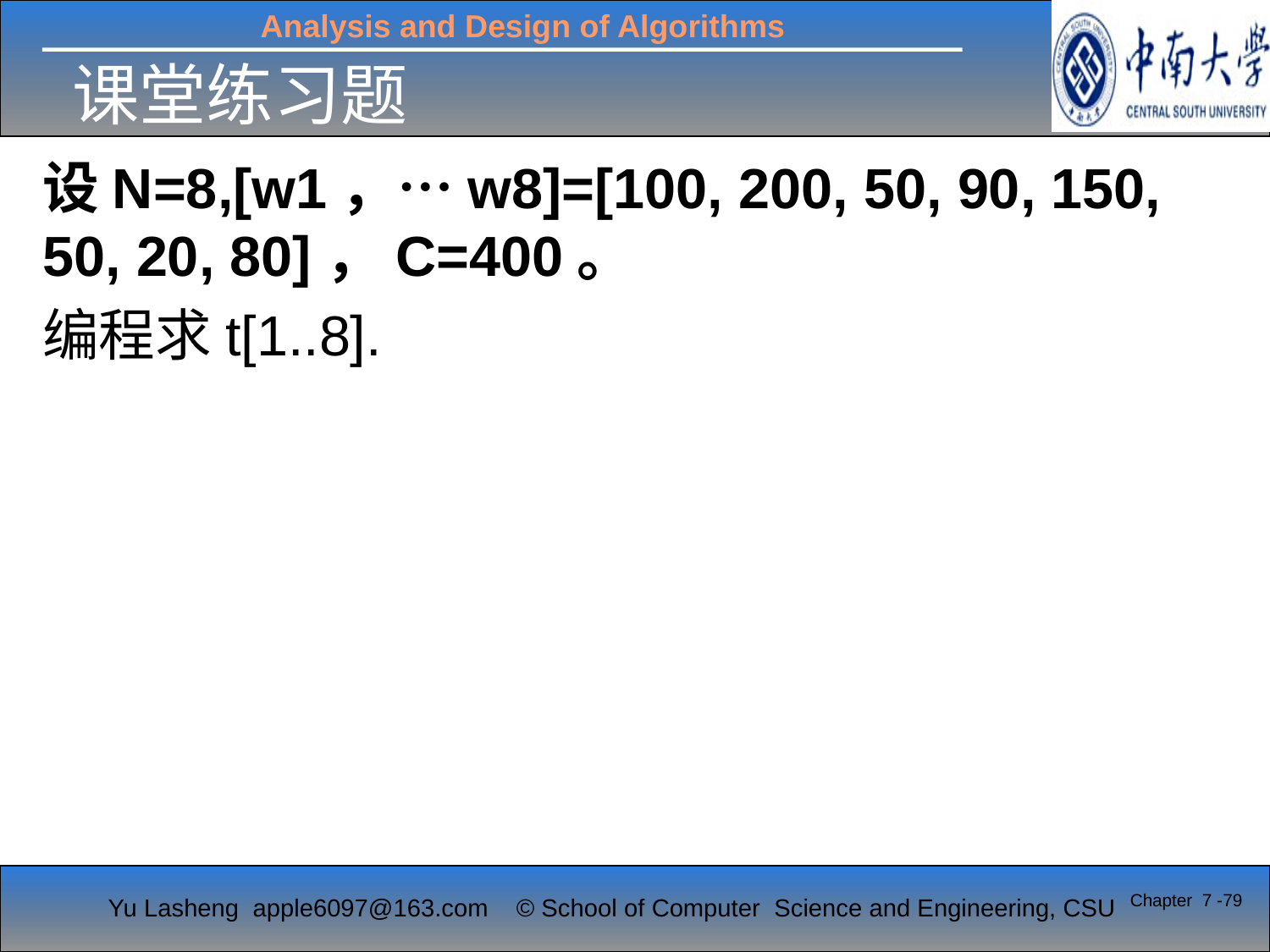

# 课堂练习题
设N=8,[w1，…w8]=[100, 200, 50, 90, 150, 50, 20, 80]，C=400。
编程求t[1..8].
Chapter  7 -79